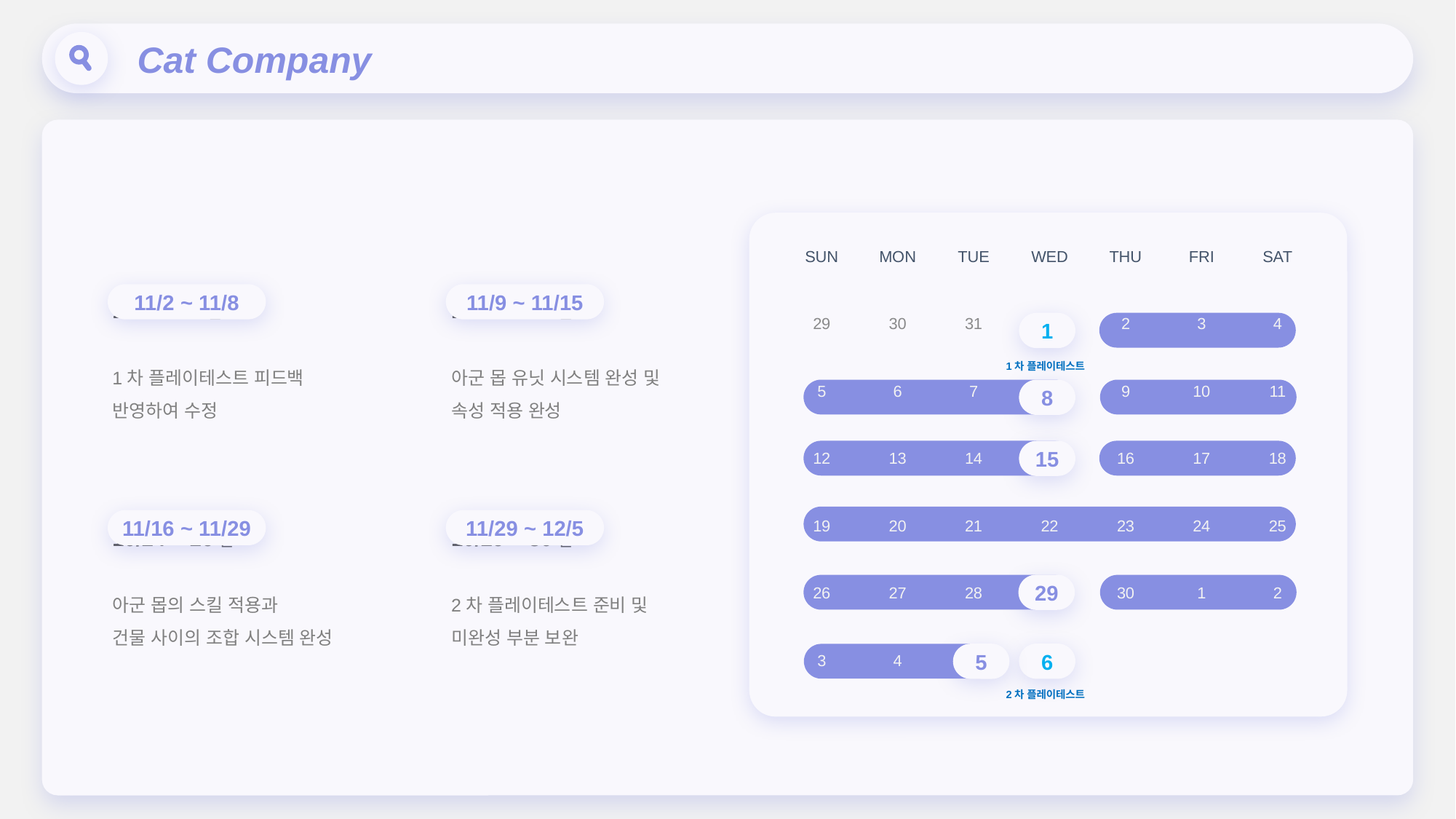

Cat Company

| SUN | MON | TUE | WED | THU | FRI | SAT |
| --- | --- | --- | --- | --- | --- | --- |
| 29 | 30 | 31 | 1 | 2 | 3 | 4 |
| 5 | 6 | 7 | 8 | 9 | 10 | 11 |
| 12 | 13 | 14 | 15 | 16 | 17 | 18 |
| 19 | 20 | 21 | 22 | 23 | 24 | 25 |
| 26 | 27 | 28 | 29 | 30 | 1 | 2 |
| 3 | 4 | 5 | 6 |  |  |  |
10/8 ~ 10일

1차 플레이테스트 피드백
반영하여 수정
10/16 ~ 17일

아군 몹 유닛 시스템 완성 및
속성 적용 완성
11/9 ~ 11/15
11/2 ~ 11/8
1

1차 플레이테스트

8

15

10/24 ~ 26일

아군 몹의 스킬 적용과
건물 사이의 조합 시스템 완성
10/29 ~ 30일

2차 플레이테스트 준비 및
미완성 부분 보완
11/29 ~ 12/5
11/16 ~ 11/29
29

6
5

2차 플레이테스트